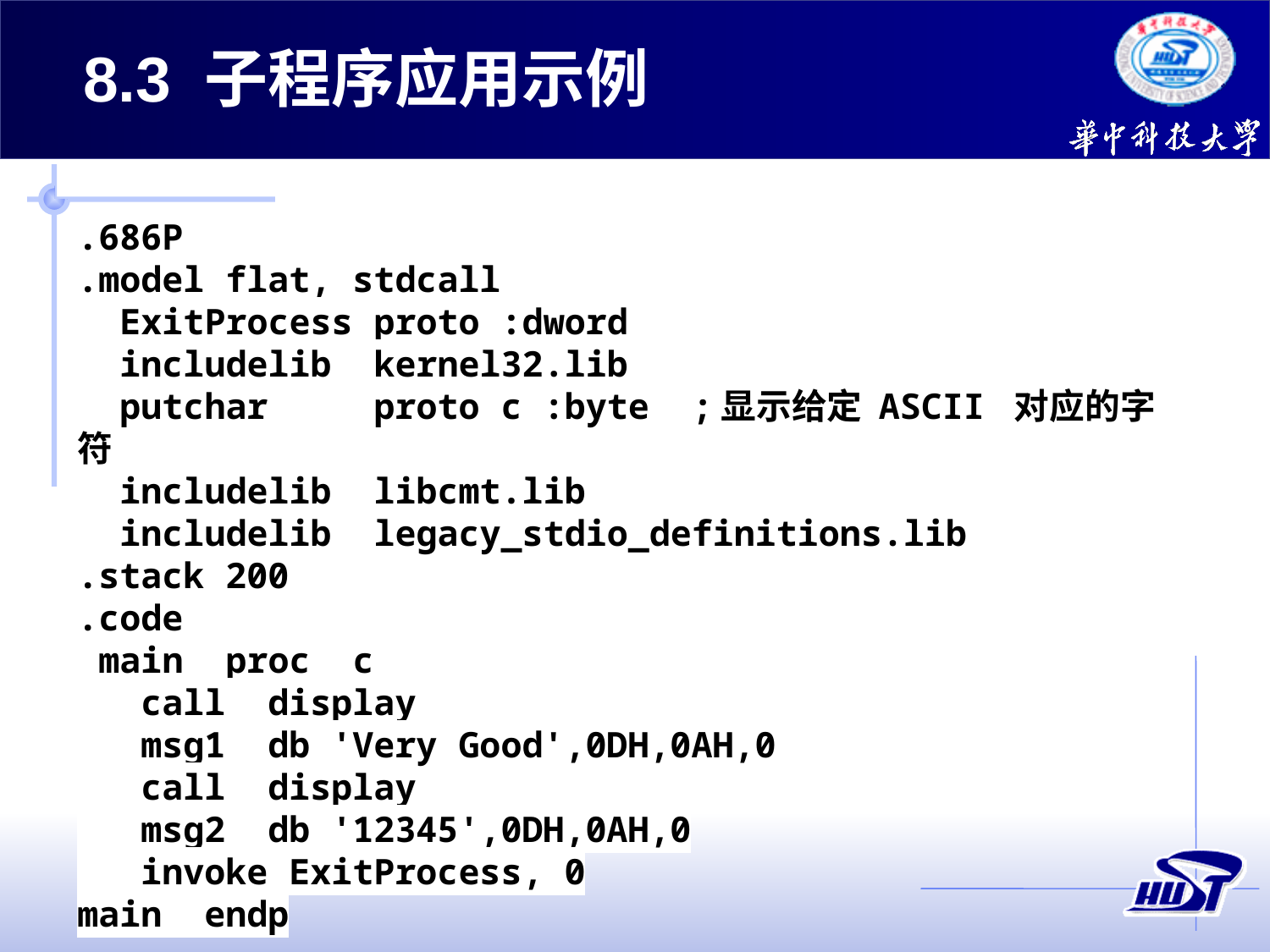

8.3 子程序应用示例
.686P
.model flat, stdcall
  ExitProcess proto :dword
  includelib  kernel32.lib
  putchar     proto c :byte  ;显示给定 ASCII 对应的字符
  includelib  libcmt.lib
  includelib  legacy_stdio_definitions.lib
.stack 200
.code
 main  proc  c
   call  display
   msg1  db 'Very Good',0DH,0AH,0
   call  display
   msg2  db '12345',0DH,0AH,0
   invoke ExitProcess, 0
main  endp